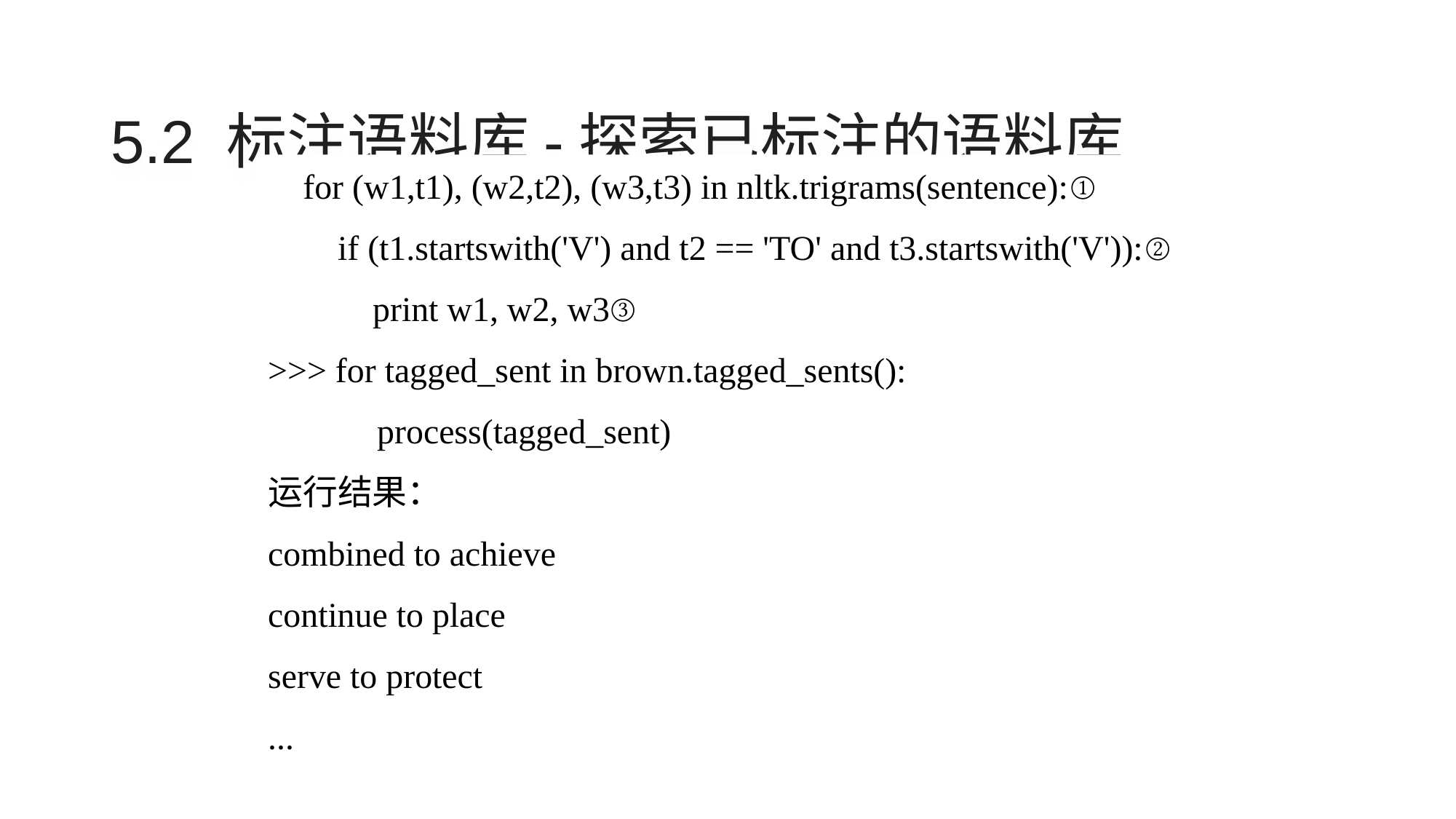

# 5.2 标注语料库-探索已标注的语料库
    for (w1,t1), (w2,t2), (w3,t3) in nltk.trigrams(sentence):①
        if (t1.startswith('V') and t2 == 'TO' and t3.startswith('V')):②
            print w1, w2, w3③
>>> for tagged_sent in brown.tagged_sents():
	process(tagged_sent)
运行结果：
combined to achieve
continue to place
serve to protect
...